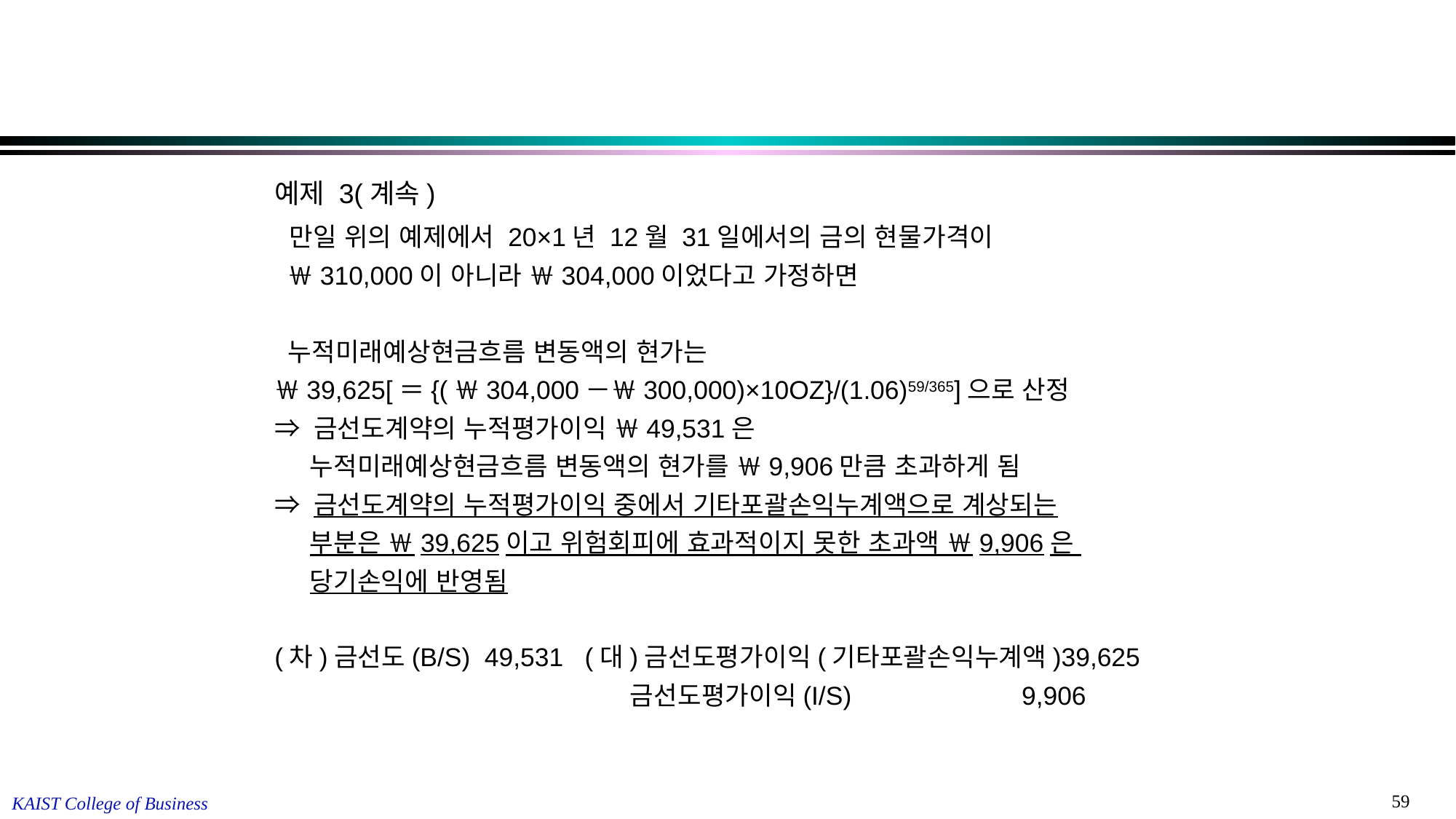

예제 3(계속)
 만일 위의 예제에서 20×1년 12월 31일에서의 금의 현물가격이
 ￦310,000이 아니라 ￦304,000이었다고 가정하면

 누적미래예상현금흐름 변동액의 현가는
￦39,625[＝{(￦304,000－￦300,000)×10OZ}/(1.06)59/365]으로 산정
⇒ 금선도계약의 누적평가이익 ￦49,531은
    누적미래예상현금흐름 변동액의 현가를 ￦9,906만큼 초과하게 됨
⇒ 금선도계약의 누적평가이익 중에서 기타포괄손익누계액으로 계상되는
    부분은 ￦39,625이고 위험회피에 효과적이지 못한 초과액 ￦9,906은
    당기손익에 반영됨

(차)금선도(B/S)  49,531   (대)금선도평가이익(기타포괄손익누계액)39,625
		                  금선도평가이익(I/S)                        9,906